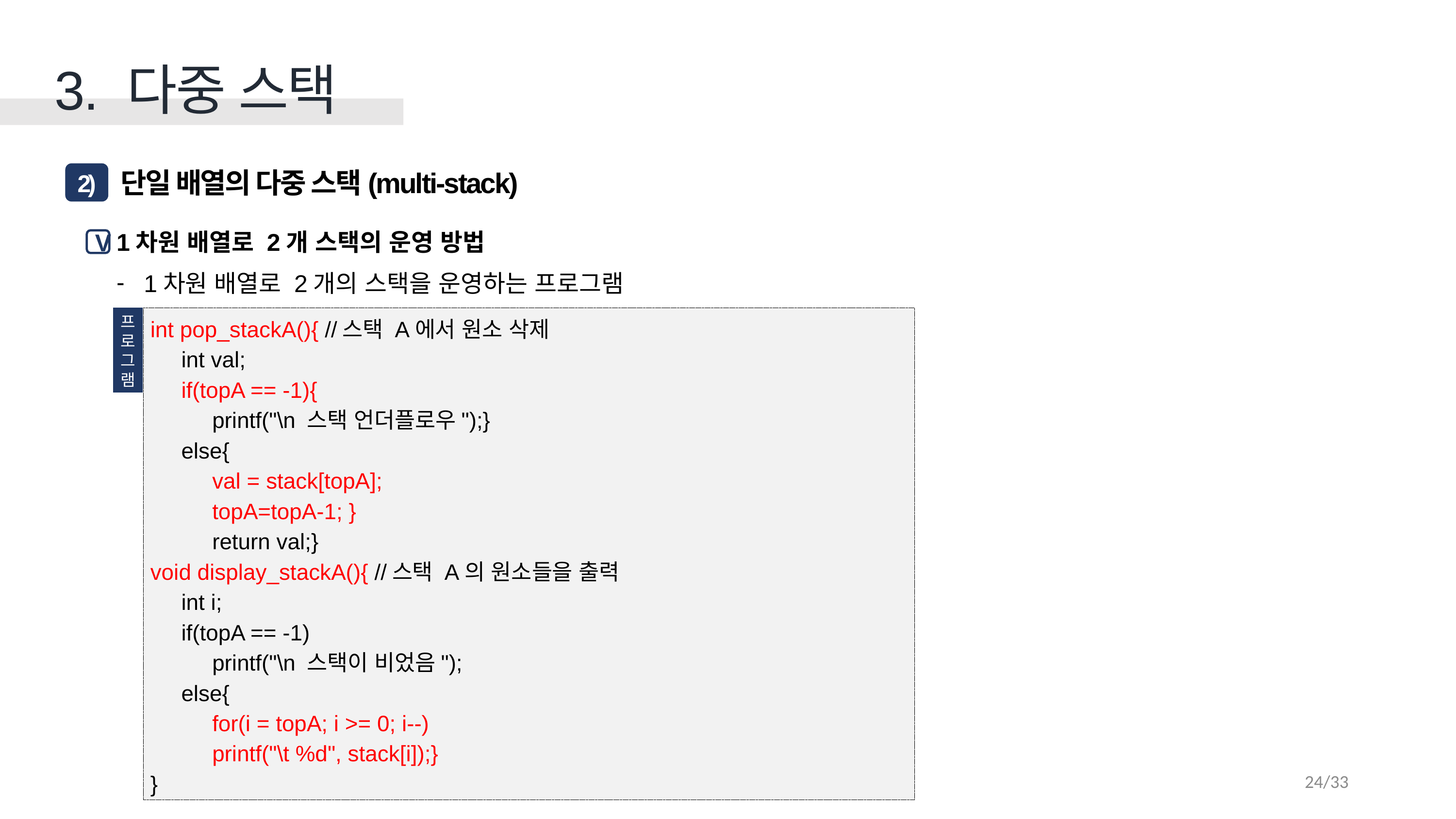

3. 다중 스택

 단일 배열의 다중 스택(multi-stack)
2)
1차원 배열로 2개 스택의 운영 방법

1차원 배열로 2개의 스택을 운영하는 프로그램
V
프
로
그
램
int pop_stackA(){ //스택 A에서 원소 삭제
     int val;
     if(topA == -1){
          printf("\n 스택 언더플로우");}
     else{
          val = stack[topA];
          topA=topA-1; }
          return val;}
void display_stackA(){ //스택 A의 원소들을 출력
     int i;
     if(topA == -1)
          printf("\n 스택이 비었음");
     else{
          for(i = topA; i >= 0; i--)
          printf("\t %d", stack[i]);}
}
24/33